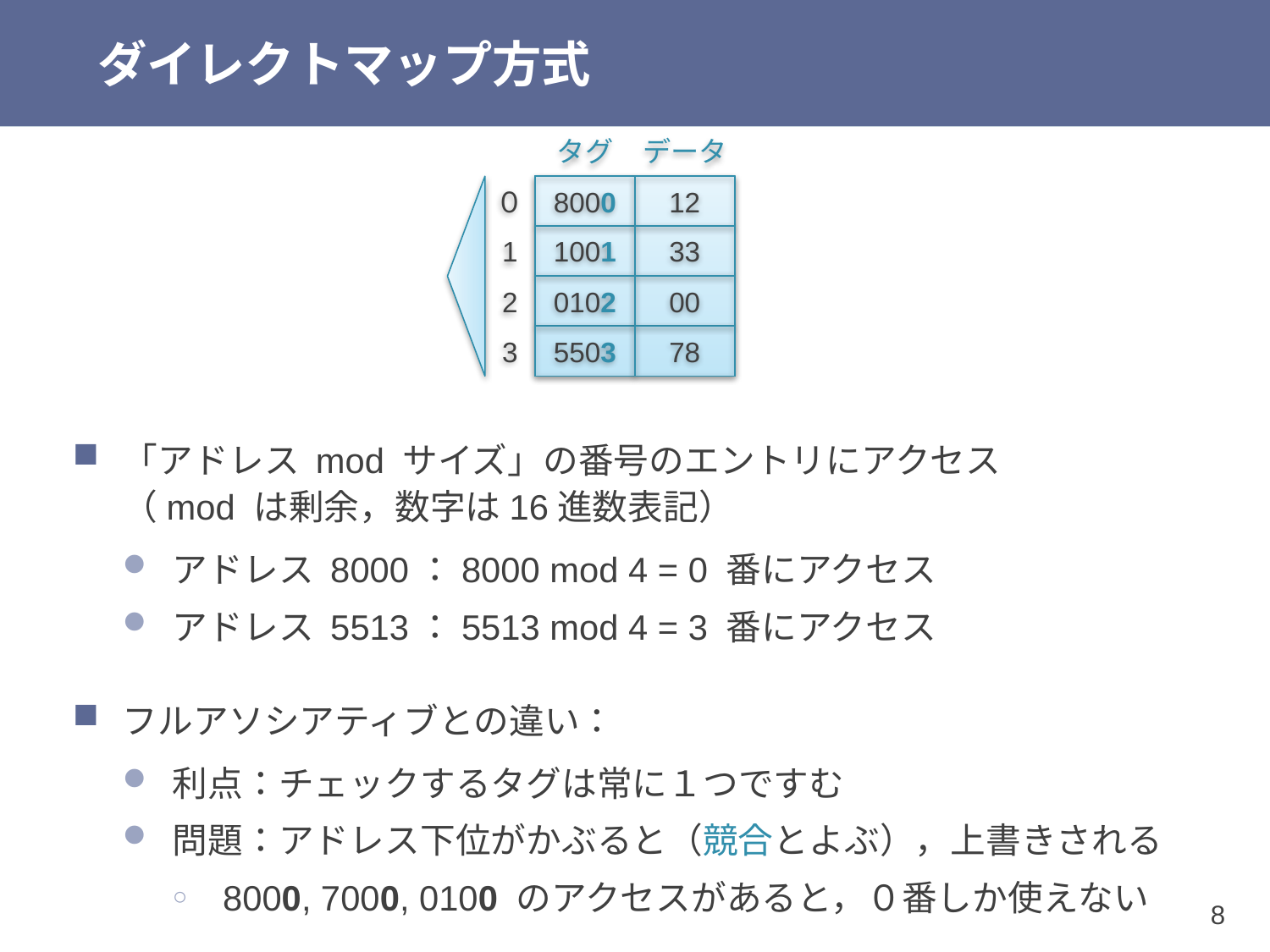

# ダイレクトマップ方式
タグ
データ
０

8000
12
1
1001
33

2
0102
00
3
5503
78
「アドレス mod サイズ」の番号のエントリにアクセス
（mod は剰余，数字は16進数表記）
アドレス 8000：8000 mod 4 = 0 番にアクセス
アドレス 5513：5513 mod 4 = 3 番にアクセス
フルアソシアティブとの違い：
利点：チェックするタグは常に１つですむ
問題：アドレス下位がかぶると（競合とよぶ），上書きされる
8000, 7000, 0100 のアクセスがあると，０番しか使えない